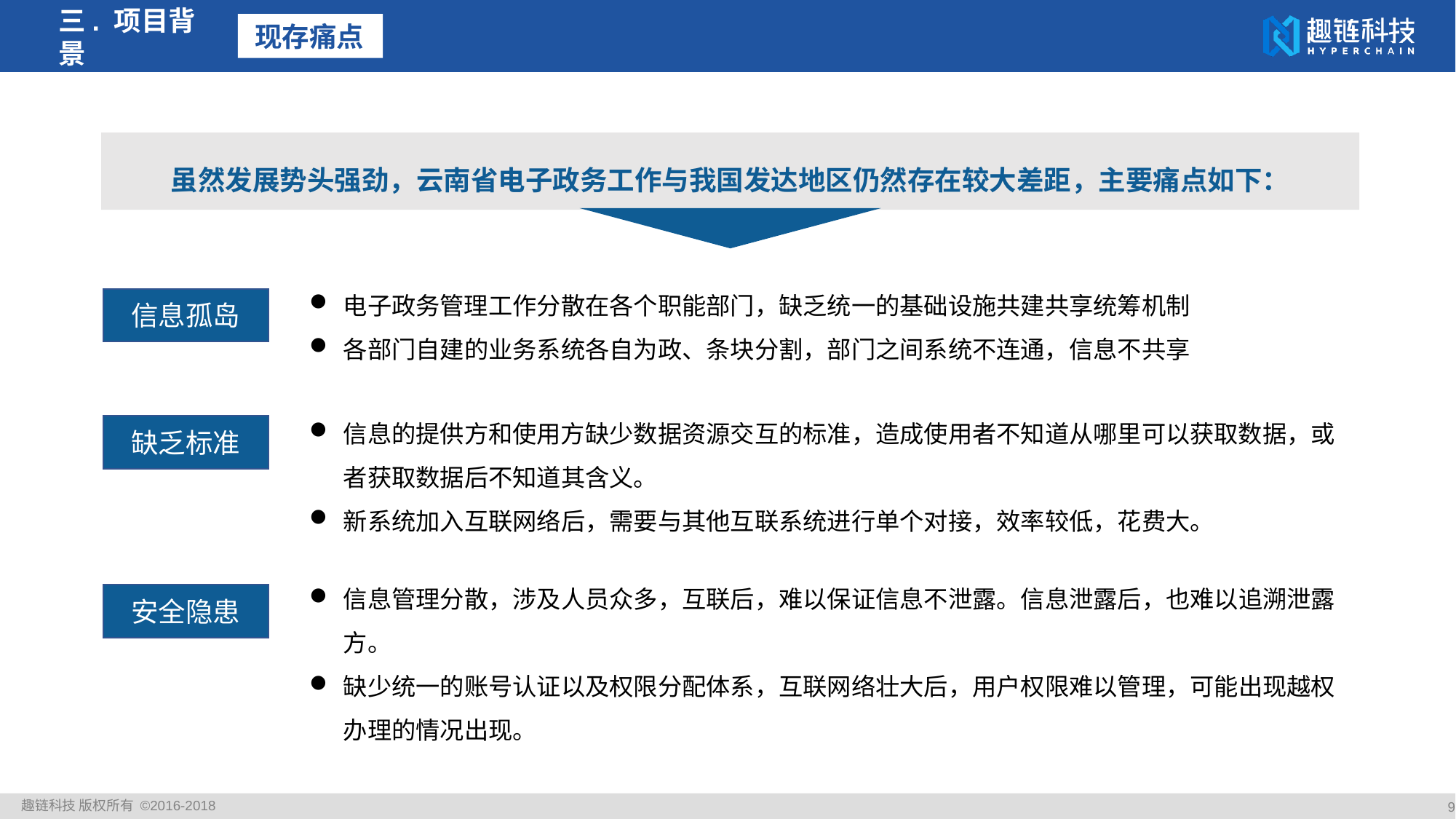

三. 项目背景
现存痛点
虽然发展势头强劲，云南省电子政务工作与我国发达地区仍然存在较大差距，主要痛点如下：

电子政务管理工作分散在各个职能部门，缺乏统一的基础设施共建共享统筹机制
各部门自建的业务系统各自为政、条块分割，部门之间系统不连通，信息不共享
信息孤岛
信息的提供方和使用方缺少数据资源交互的标准，造成使用者不知道从哪里可以获取数据，或者获取数据后不知道其含义。
新系统加入互联网络后，需要与其他互联系统进行单个对接，效率较低，花费大。
缺乏标准
信息管理分散，涉及人员众多，互联后，难以保证信息不泄露。信息泄露后，也难以追溯泄露方。
缺少统一的账号认证以及权限分配体系，互联网络壮大后，用户权限难以管理，可能出现越权办理的情况出现。
安全隐患